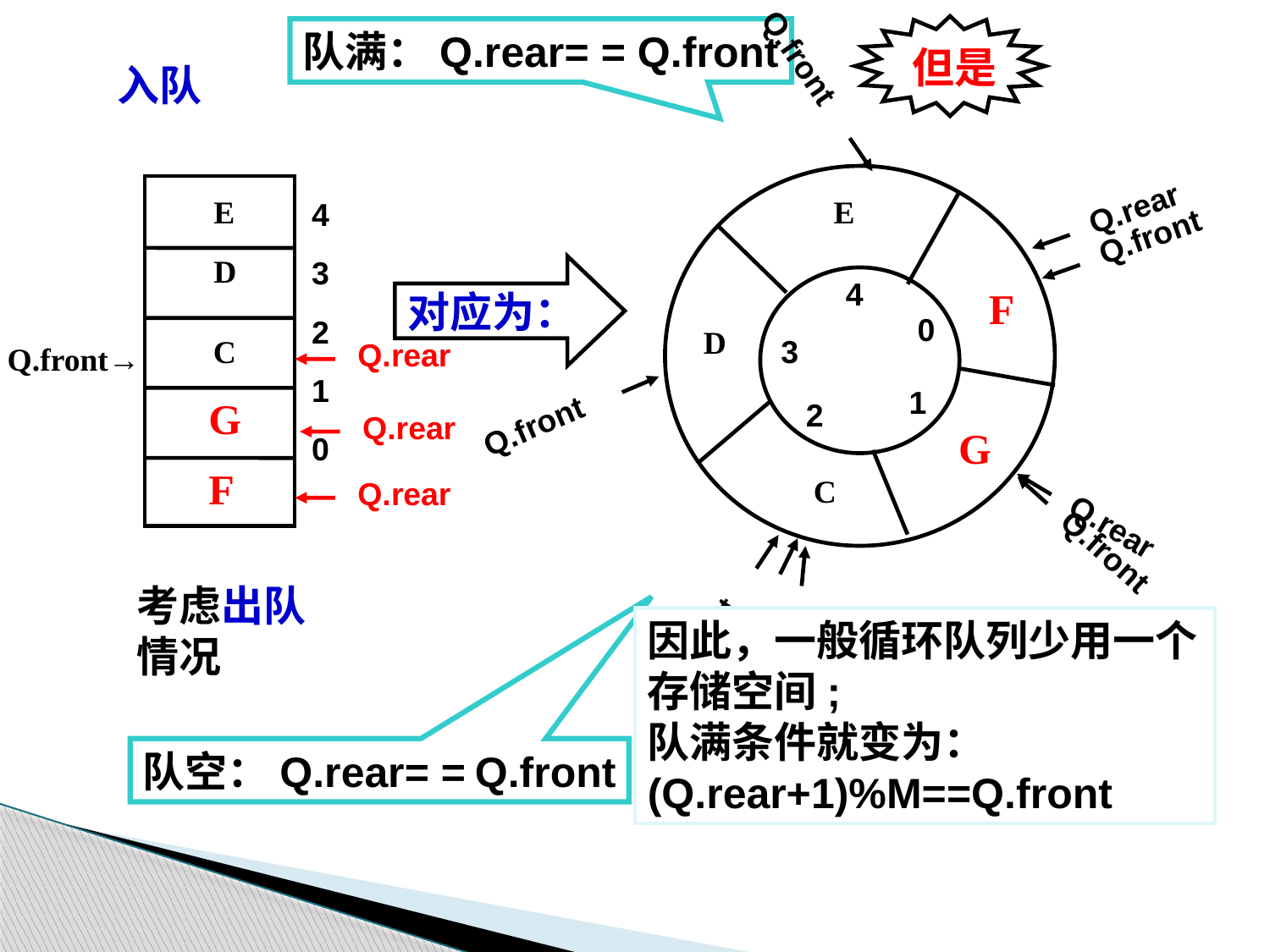

队满：Q.rear= = Q.front
但是
入队
Q.front

4
3
2
1
0
Q.rear

  E
  E
Q.front

  D
对应为：
4
  F
0
  D
  C
3
Q.rear

Q.front→
1
  G
Q.front

2
Q.rear

  G
  F
  C
Q.rear

Q.rear

Q.front

考虑出队情况
继续入队
出队
Q.front

Q.front

因此，一般循环队列少用一个存储空间;
队满条件就变为：
(Q.rear+1)%M==Q.front
Q.rear

队空：Q.rear= = Q.front